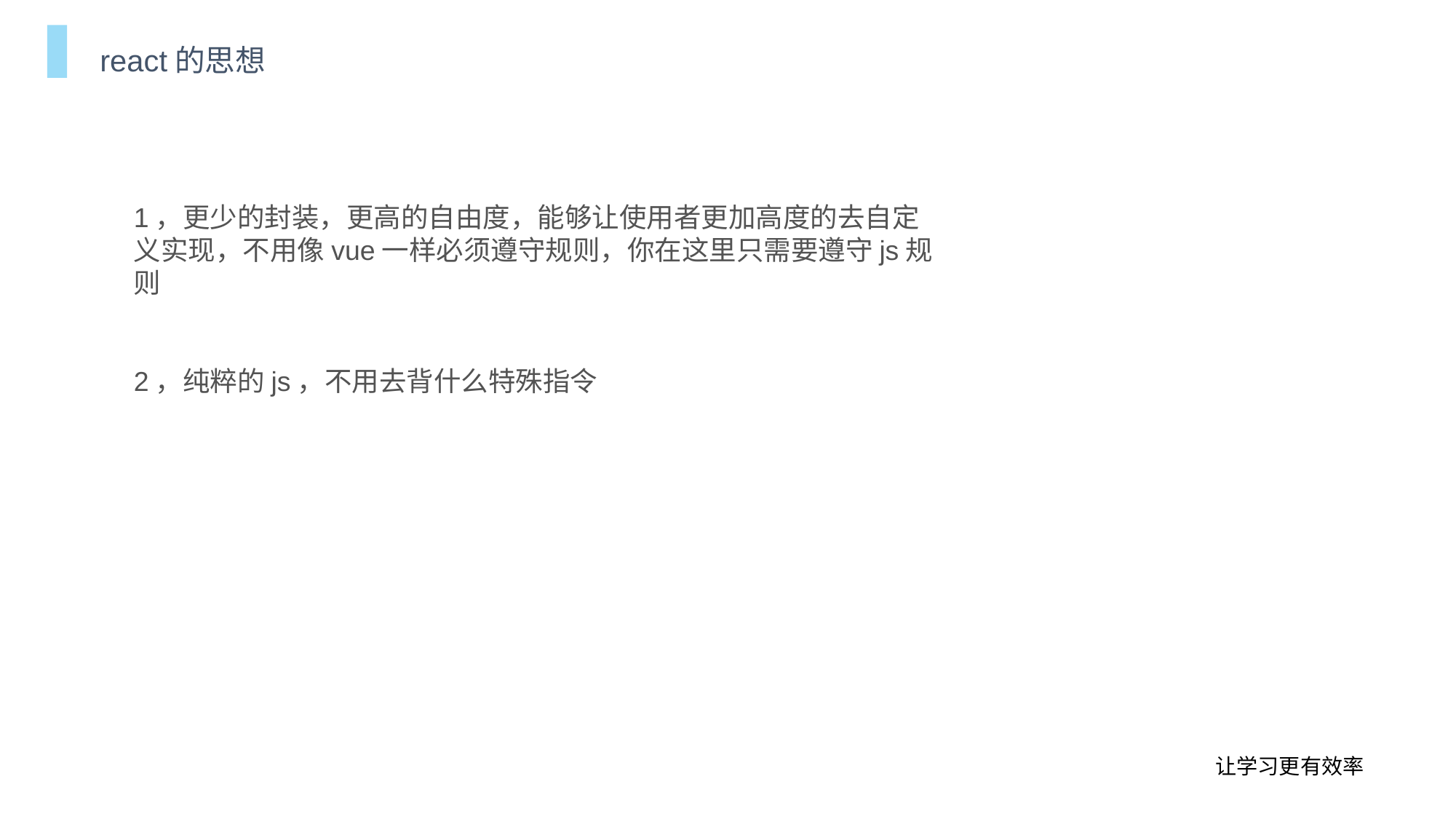

react的思想

1，更少的封装，更高的自由度，能够让使用者更加高度的去自定义实现，不用像vue一样必须遵守规则，你在这里只需要遵守js规则

2，纯粹的js，不用去背什么特殊指令